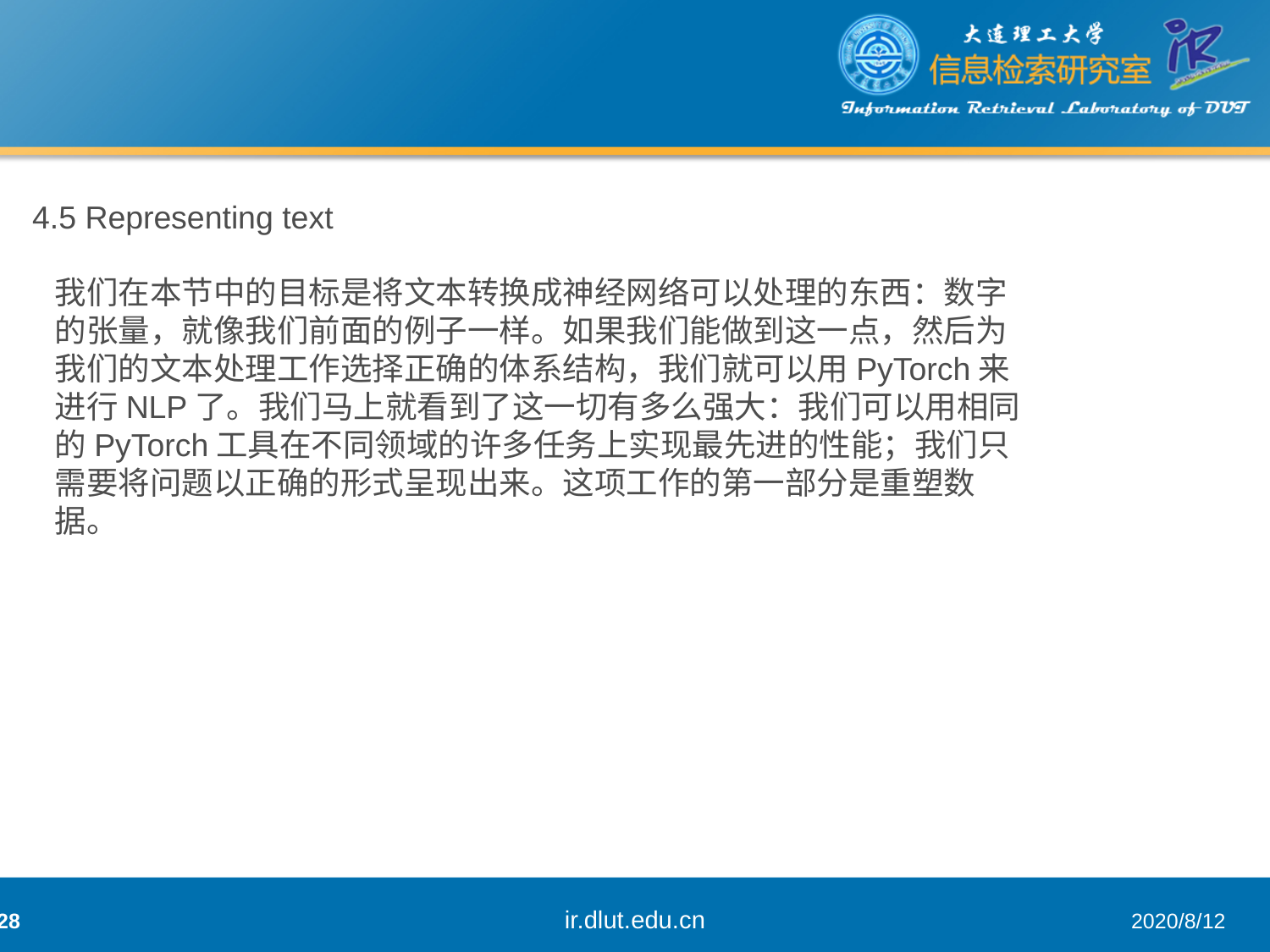

4.5 Representing text
我们在本节中的目标是将文本转换成神经网络可以处理的东西：数字的张量，就像我们前面的例子一样。如果我们能做到这一点，然后为我们的文本处理工作选择正确的体系结构，我们就可以用PyTorch来进行NLP了。我们马上就看到了这一切有多么强大：我们可以用相同的PyTorch工具在不同领域的许多任务上实现最先进的性能；我们只需要将问题以正确的形式呈现出来。这项工作的第一部分是重塑数据。